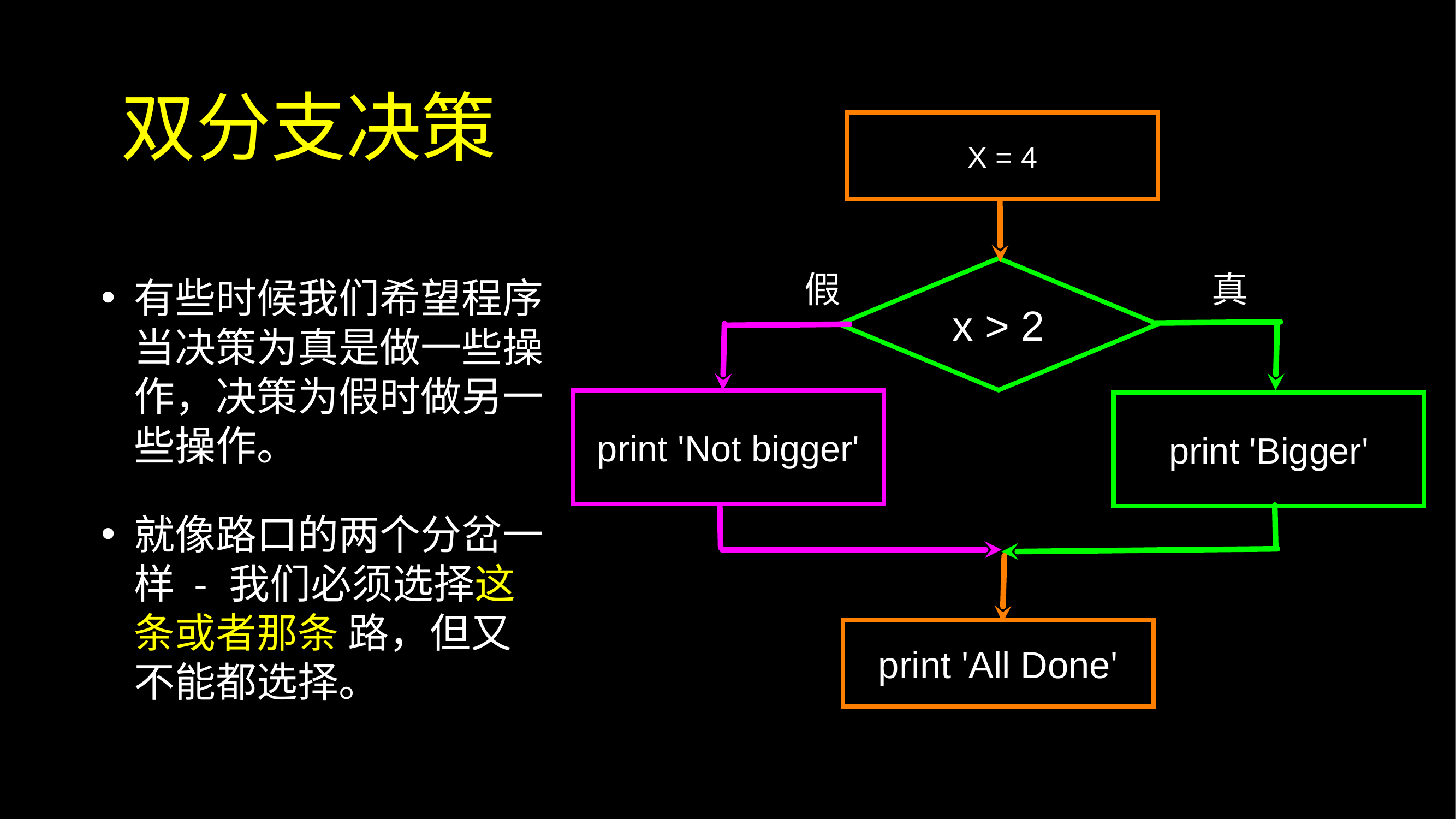

# 双分支决策
X = 4
有些时候我们希望程序当决策为真是做一些操作，决策为假时做另一些操作。
就像路口的两个分岔一样 - 我们必须选择这条或者那条 路，但又不能都选择。
x > 2
假
真
print 'Not bigger'
print 'Bigger'
print 'All Done'